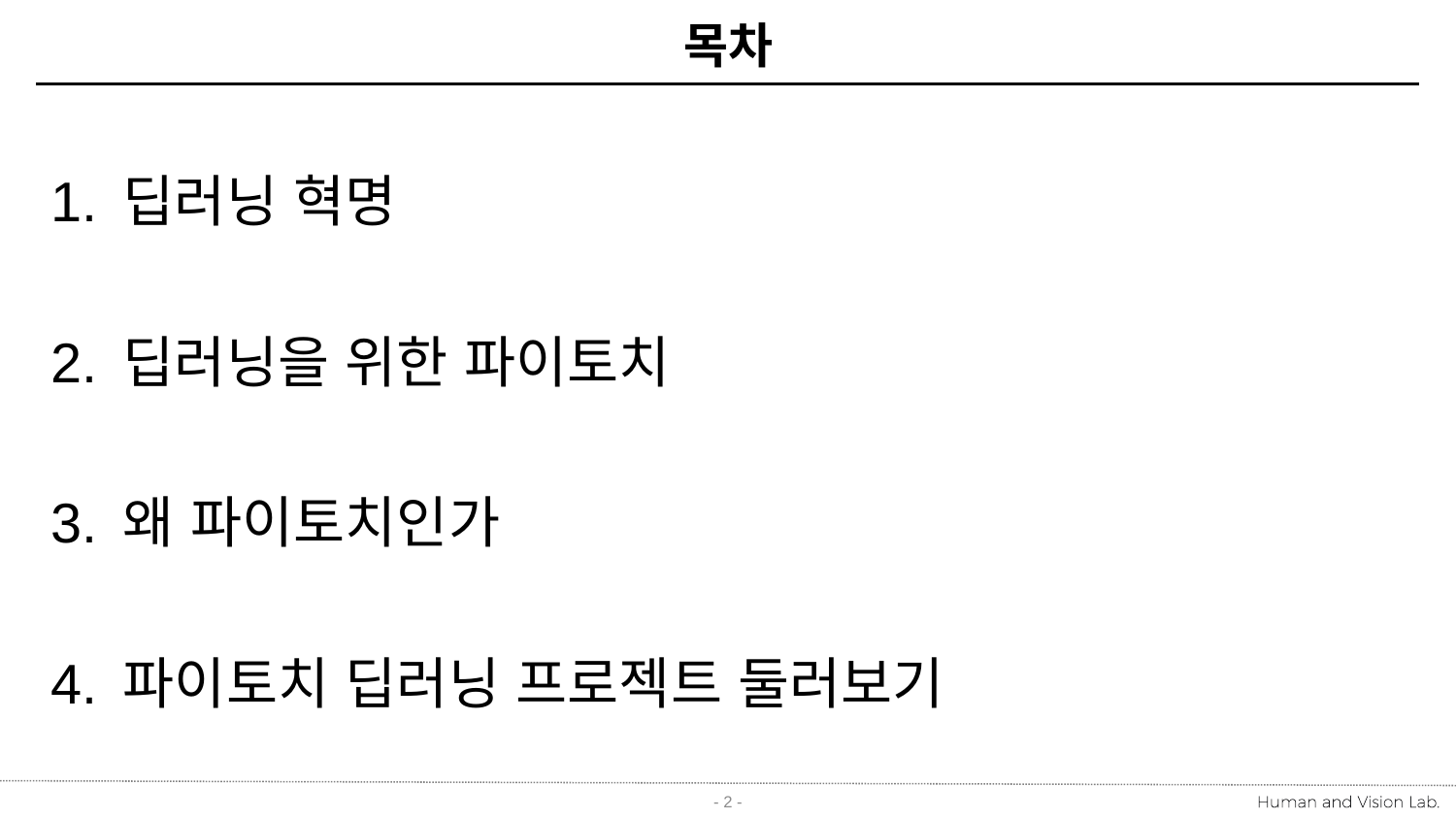

# 목차
딥러닝 혁명

딥러닝을 위한 파이토치

왜 파이토치인가

파이토치 딥러닝 프로젝트 둘러보기

- 2 -